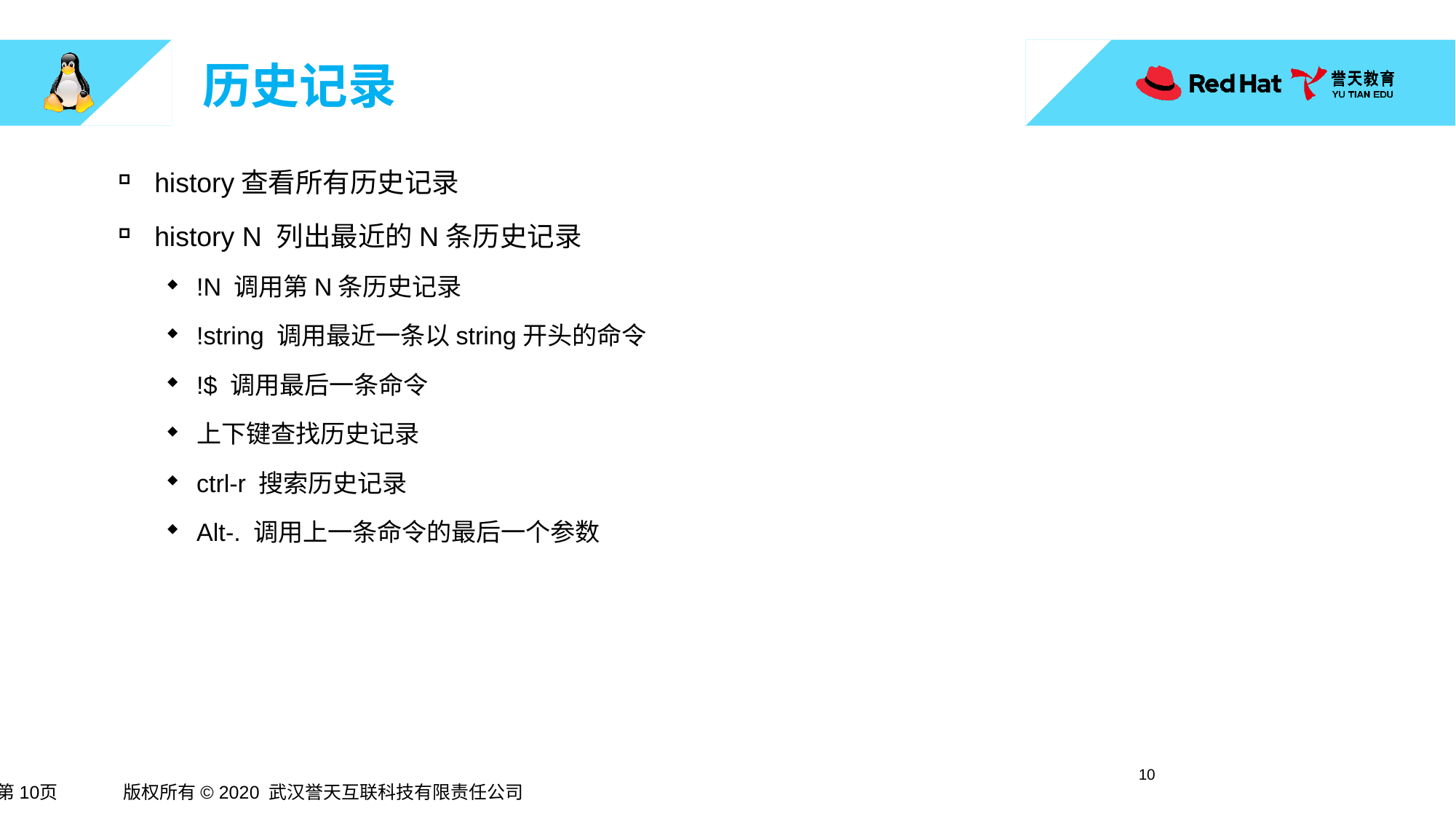

# 历史记录
history查看所有历史记录
history N 列出最近的N条历史记录
!N 调用第N条历史记录
!string 调用最近一条以string开头的命令
!$ 调用最后一条命令
上下键查找历史记录
ctrl-r 搜索历史记录
Alt-. 调用上一条命令的最后一个参数
10